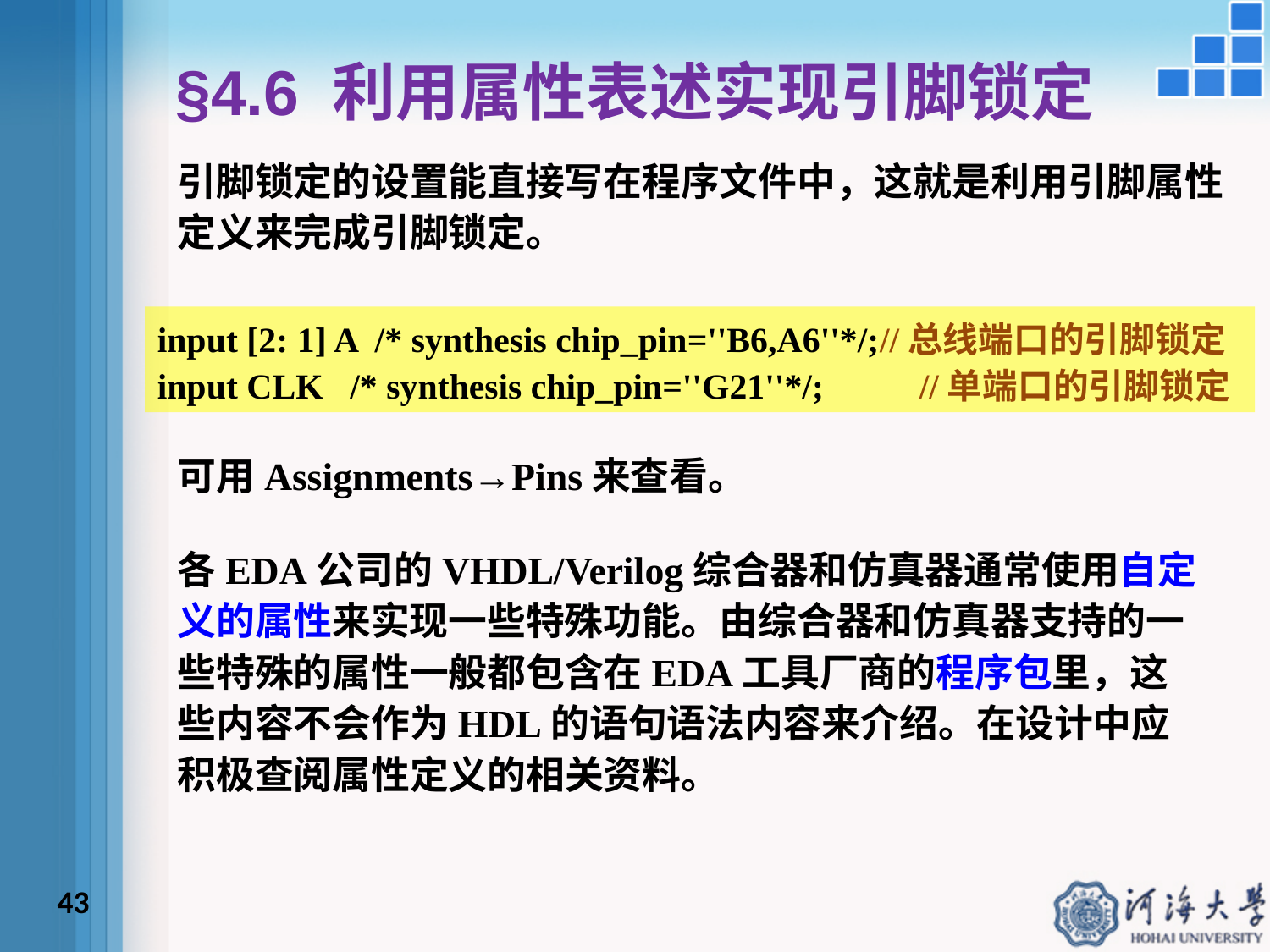

§4.6 利用属性表述实现引脚锁定
引脚锁定的设置能直接写在程序文件中，这就是利用引脚属性定义来完成引脚锁定。
input [2: 1] A  /* synthesis chip_pin=''B6,A6''*/;//总线端口的引脚锁定
input CLK   /* synthesis chip_pin=''G21''*/;	//单端口的引脚锁定
可用Assignments→Pins来查看。
各EDA公司的VHDL/Verilog综合器和仿真器通常使用自定义的属性来实现一些特殊功能。由综合器和仿真器支持的一些特殊的属性一般都包含在EDA工具厂商的程序包里，这些内容不会作为HDL的语句语法内容来介绍。在设计中应积极查阅属性定义的相关资料。
43